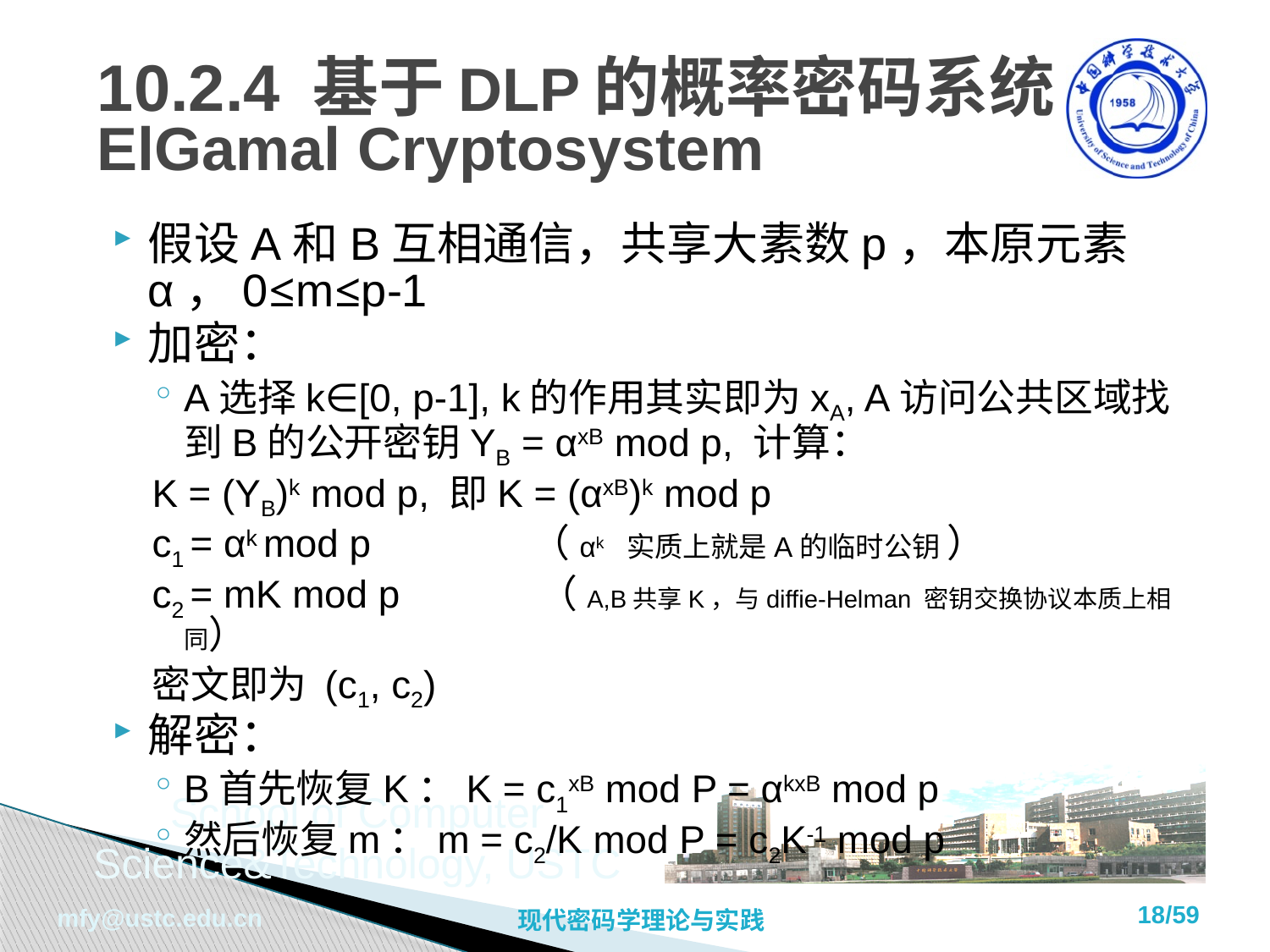

# 10.2.4 基于DLP的概率密码系统 ElGamal Cryptosystem
假设A和B互相通信，共享大素数p，本原元素α，0≤m≤p-1
加密：
A选择k∈[0, p-1], k的作用其实即为xA, A访问公共区域找到B的公开密钥YB = αxB mod p, 计算：
K = (YB)k mod p, 即K = (αxB)k mod p
c1 = αk mod p              （αk  实质上就是A的临时公钥 ）
c2 = mK mod p            （A,B共享K，与diffie-Helman 密钥交换协议本质上相同）
密文即为 (c1, c2)
解密：
B首先恢复K：K = c1xB mod P = αkxB mod p
然后恢复m：m = c2/K mod P = c2K-1 mod p